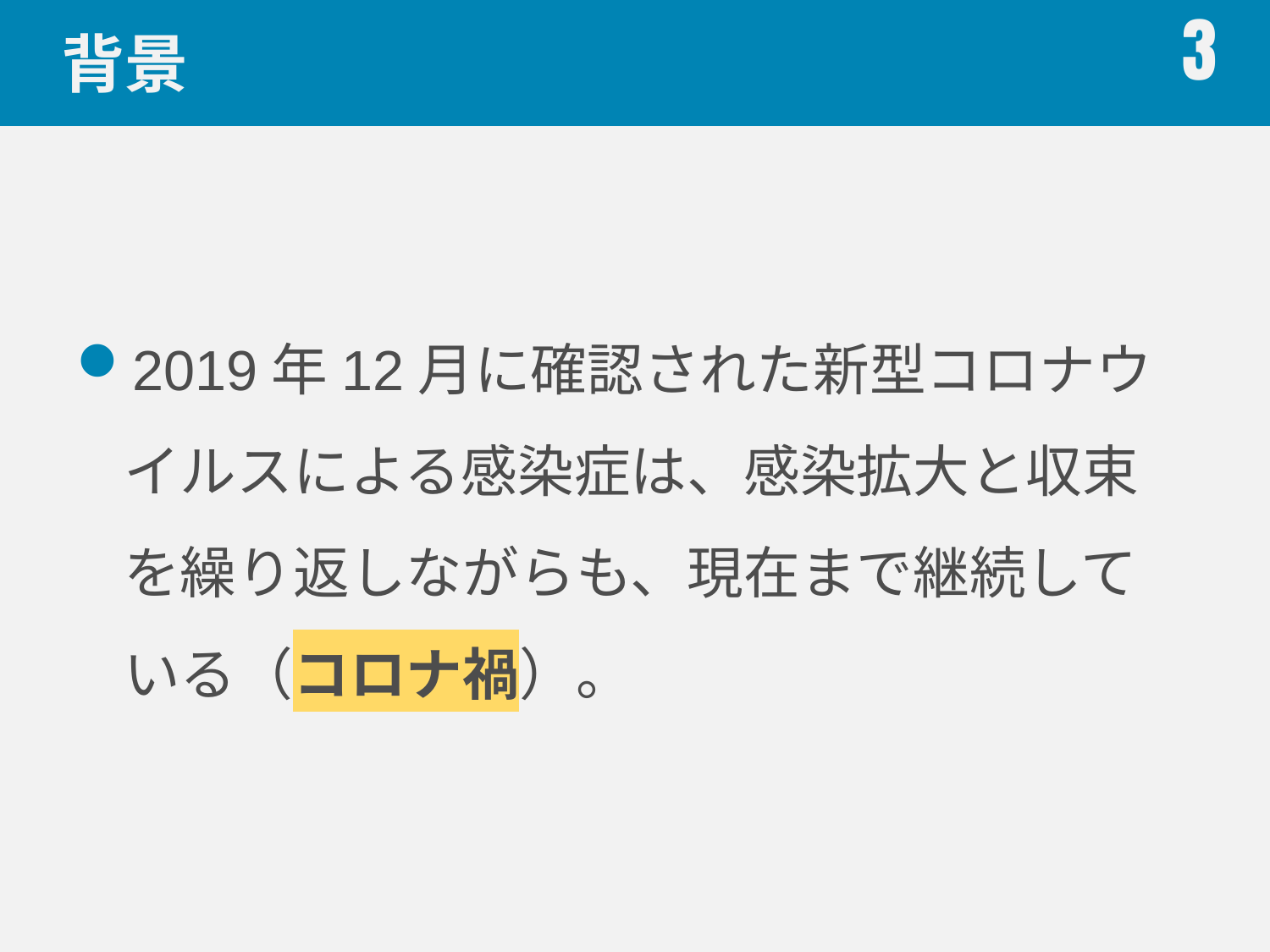

# 背景
 3
2019年12月に確認された新型コロナウイルスによる感染症は、感染拡大と収束を繰り返しながらも、現在まで継続している（コロナ禍）。